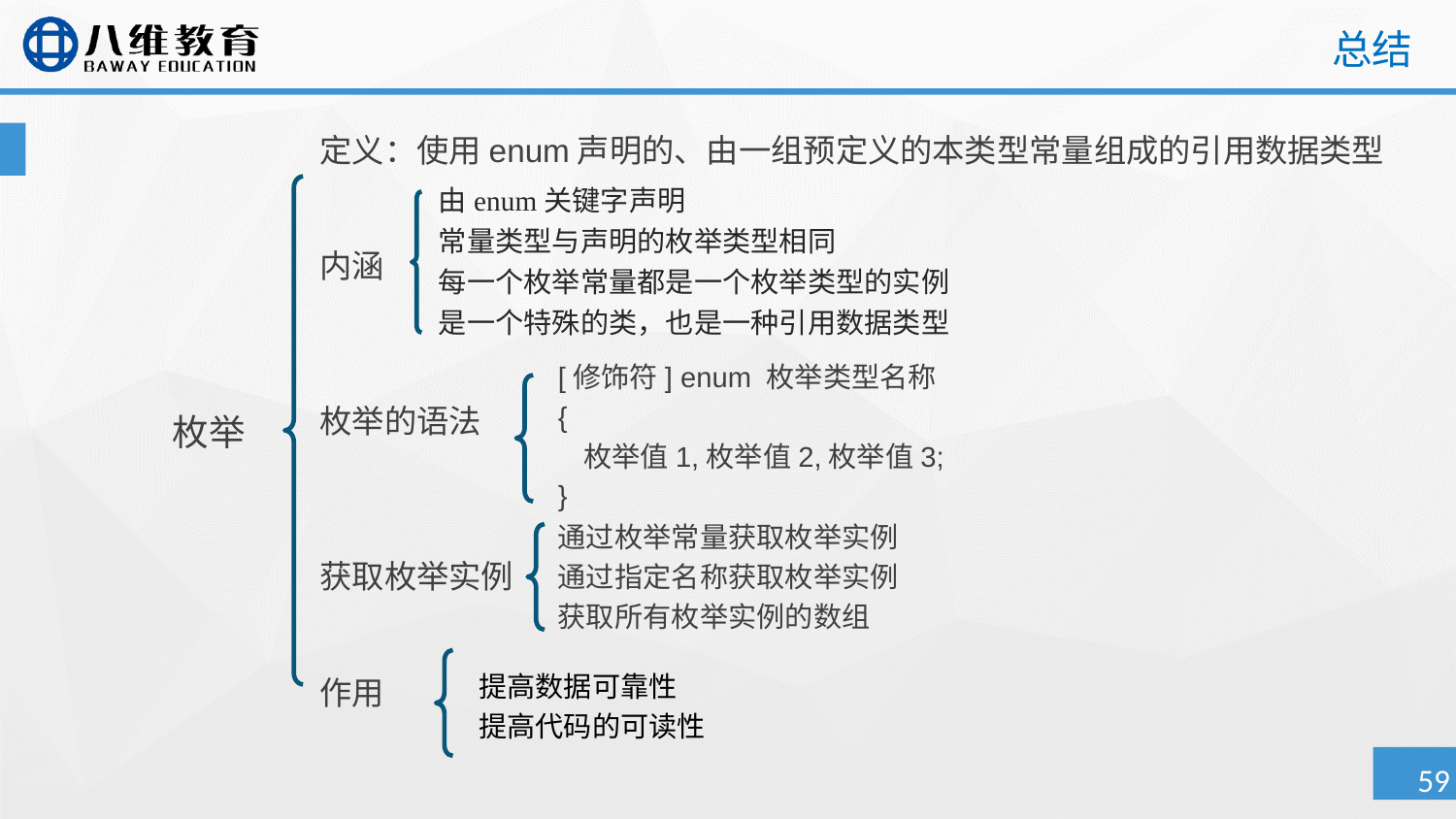

# 总结
定义：使用enum声明的、由一组预定义的本类型常量组成的引用数据类型

内涵

枚举的语法

获取枚举实例

作用

由enum关键字声明
常量类型与声明的枚举类型相同
每一个枚举常量都是一个枚举类型的实例
是一个特殊的类，也是一种引用数据类型

[修饰符] enum 枚举类型名称
{
   枚举值1,枚举值2,枚举值3;
}

枚举
通过枚举常量获取枚举实例
通过指定名称获取枚举实例
获取所有枚举实例的数组

提高数据可靠性
提高代码的可读性